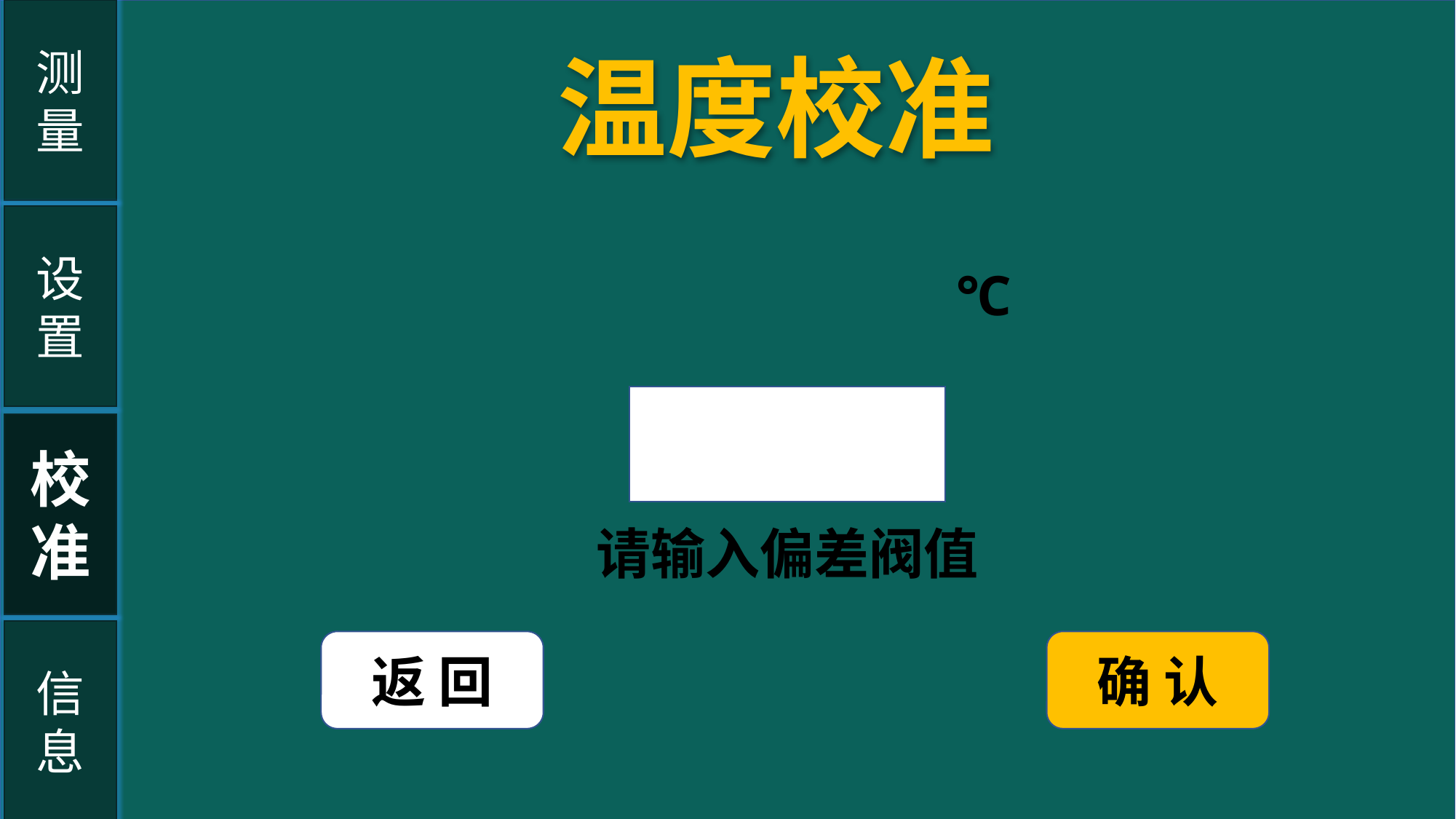

测
量
温度校准
设置
℃

校
准
请输入偏差阀值
信
息
返 回
确 认